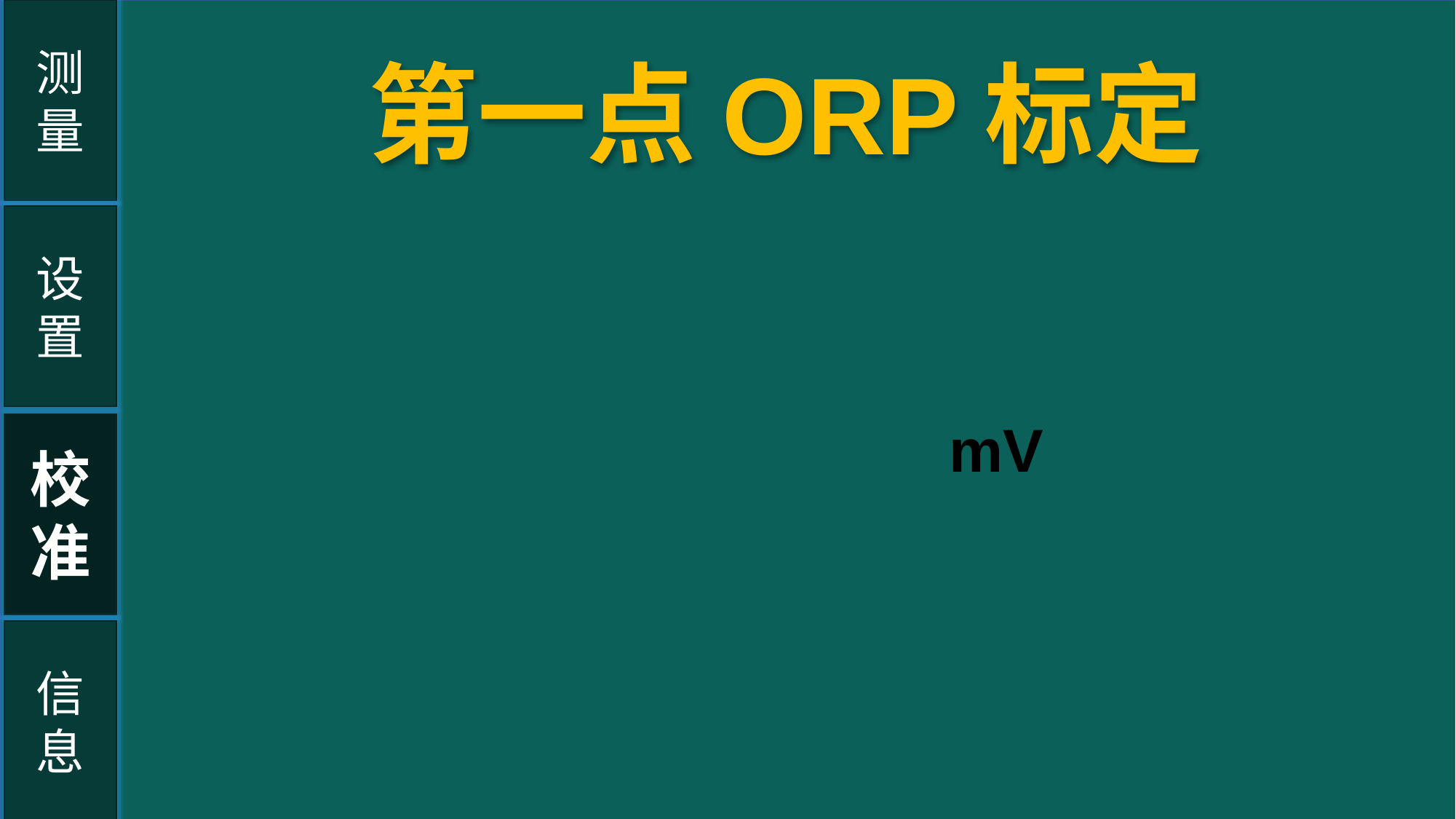

测
量
第一点ORP标定
设置
mV
校
准
信
息